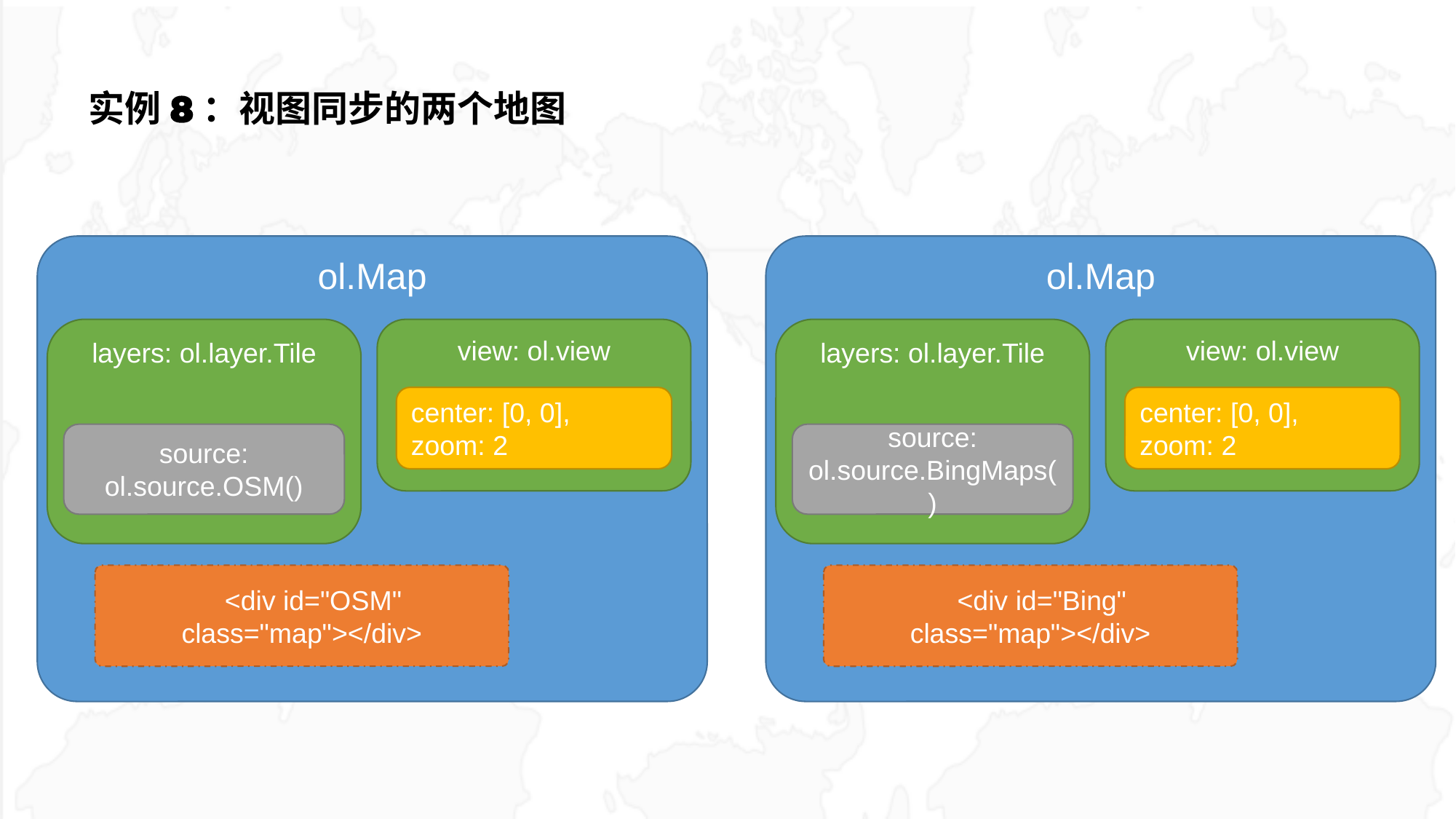

# 实例8：视图同步的两个地图
ol.Map
layers: ol.layer.Tile
view: ol.view
center: [0, 0],
zoom: 2
source: ol.source.OSM()
   <div id="OSM" class="map"></div>
ol.Map
layers: ol.layer.Tile
view: ol.view
center: [0, 0],
zoom: 2
source: ol.source.BingMaps()
   <div id="Bing" class="map"></div>